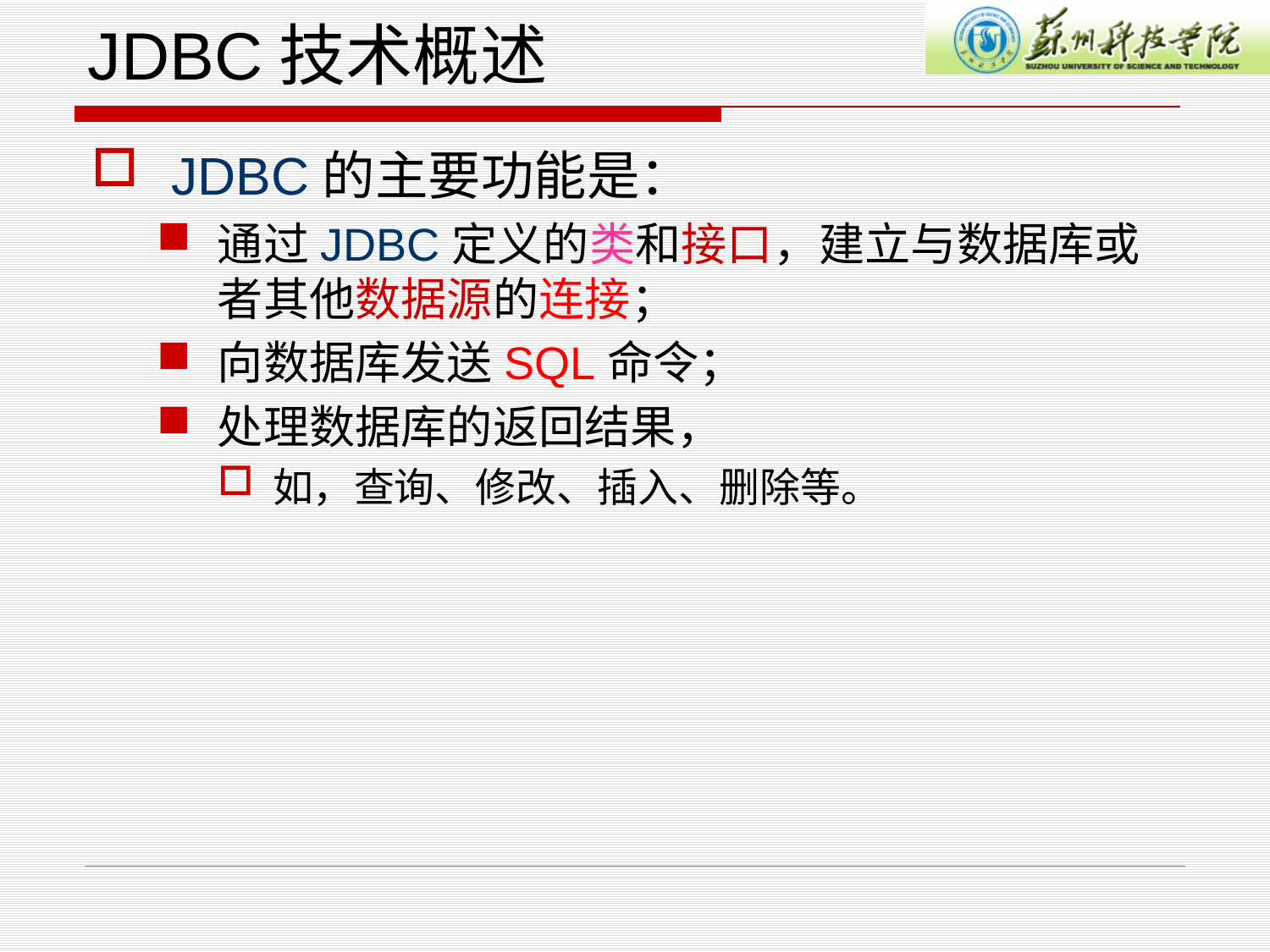

# JDBC技术概述
 JDBC的主要功能是：
通过JDBC定义的类和接口，建立与数据库或者其他数据源的连接；
向数据库发送SQL命令；
处理数据库的返回结果，
如，查询、修改、插入、删除等。